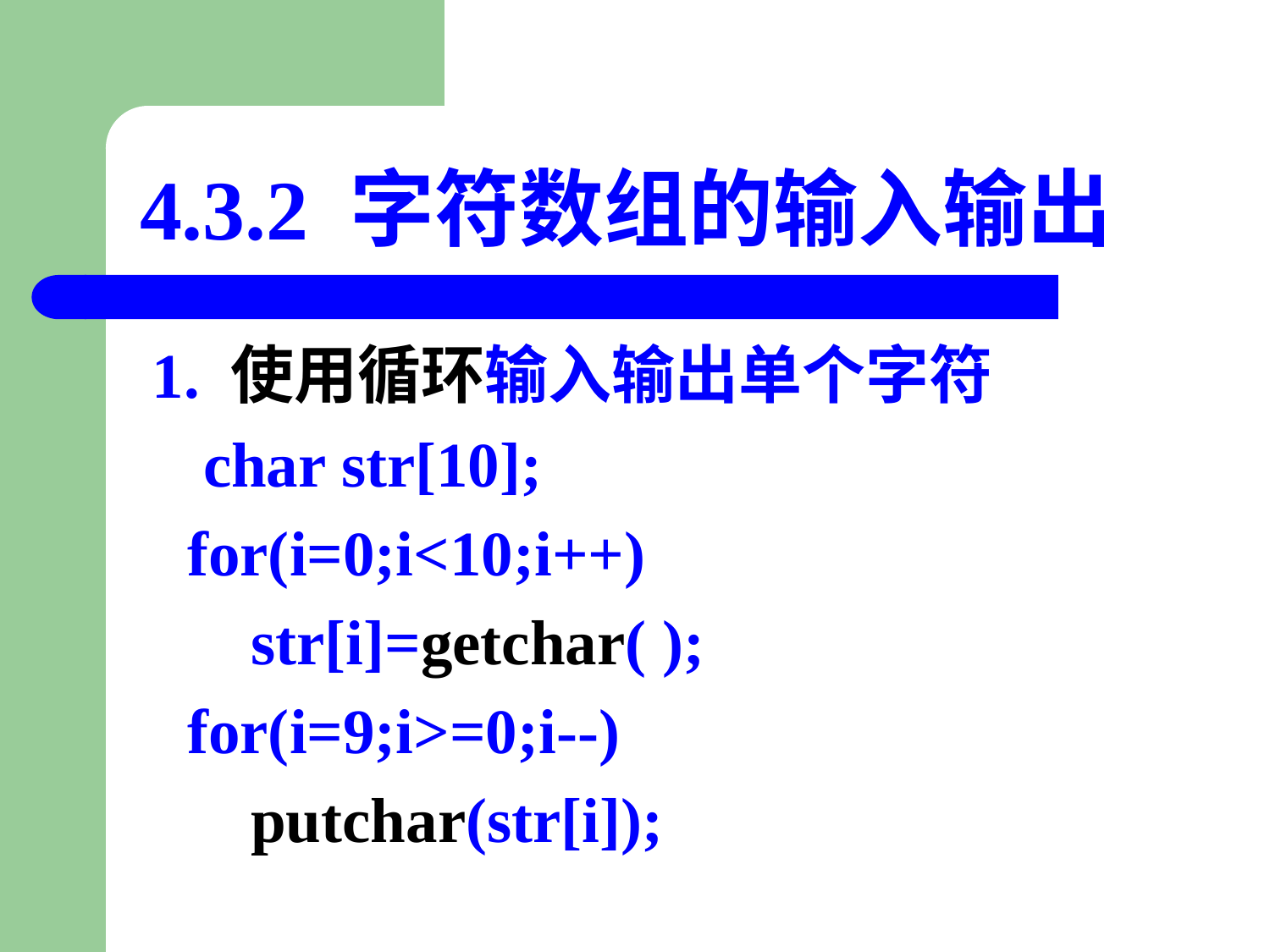

# 4.3.2 字符数组的输入输出
 1. 使用循环输入输出单个字符
    char str[10];
   for(i=0;i<10;i++)
       str[i]=getchar( );
   for(i=9;i>=0;i--)
       putchar(str[i]);